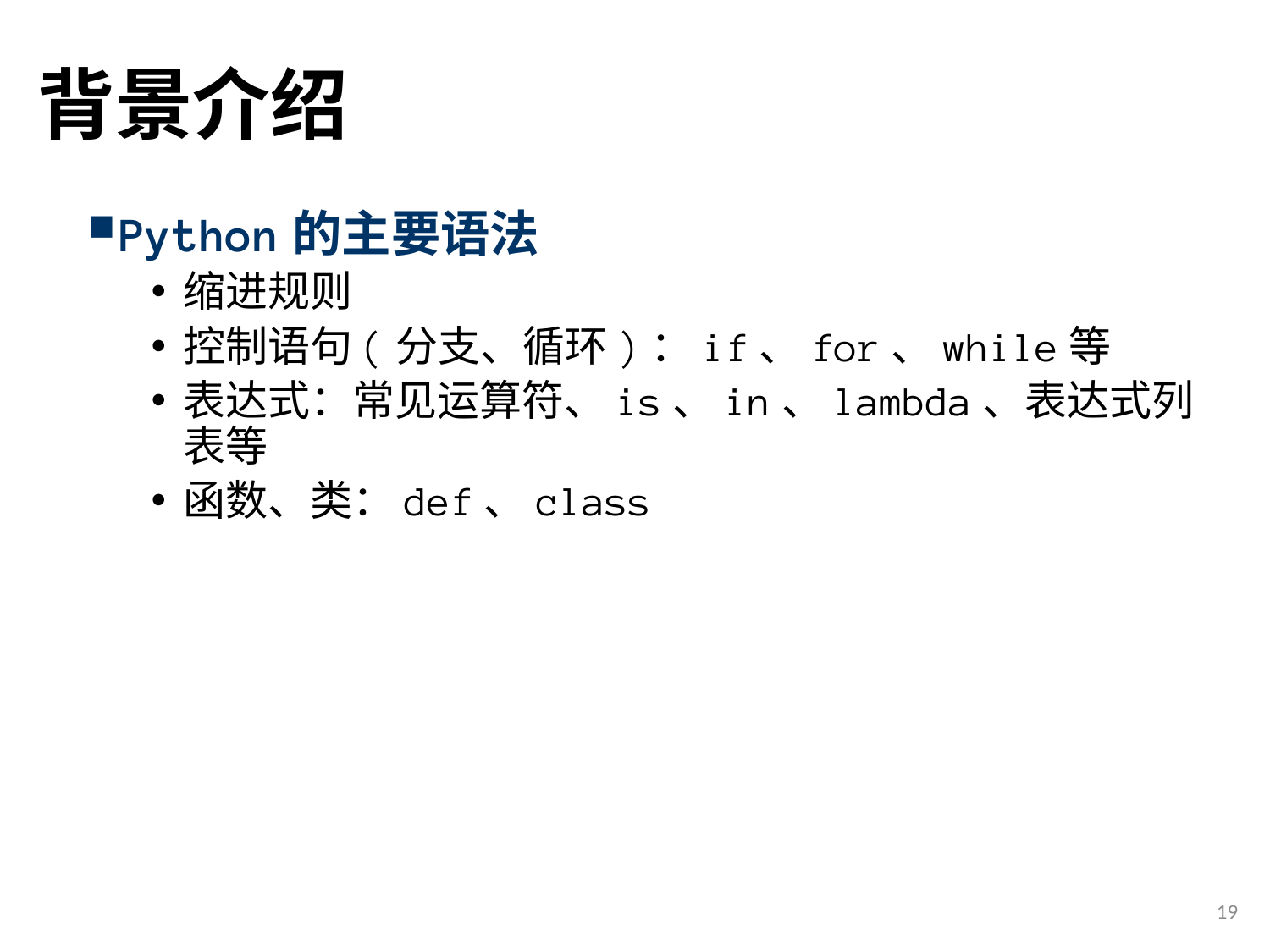

# 背景介绍
Python的主要语法
缩进规则
控制语句(分支、循环)：if、for、while等
表达式：常见运算符、is、in、lambda、表达式列表等
函数、类：def、class
19